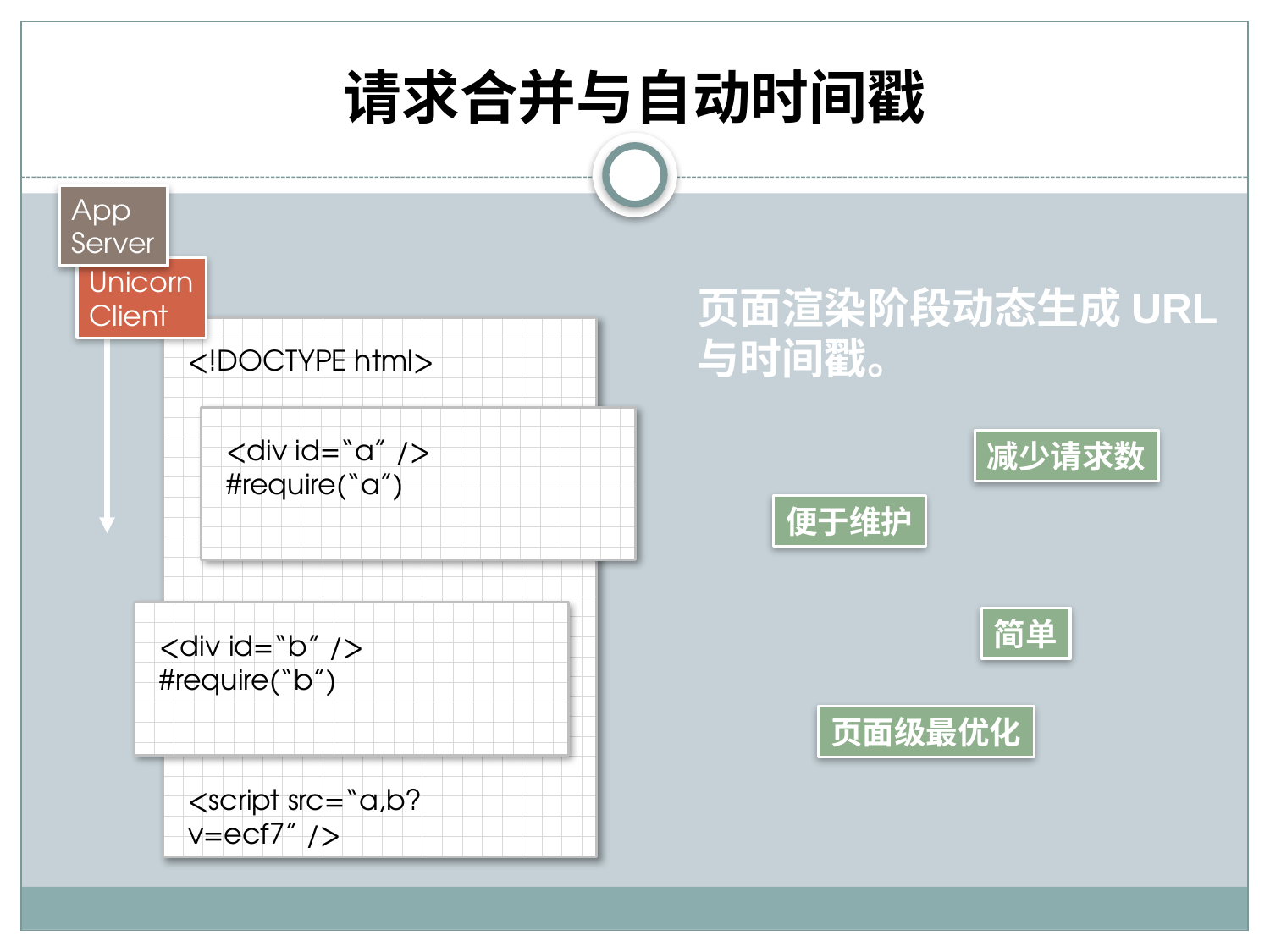

# 请求合并与自动时间戳
App
Server
Unicorn
Client
页面渲染阶段动态生成URL
与时间戳。
<!DOCTYPE html>

<script src=“a,b?v=ecf7” />

<div id=“a” />
#require(“a”)

减少请求数
便于维护
<div id=“b” />
#require(“b”)
简单
页面级最优化